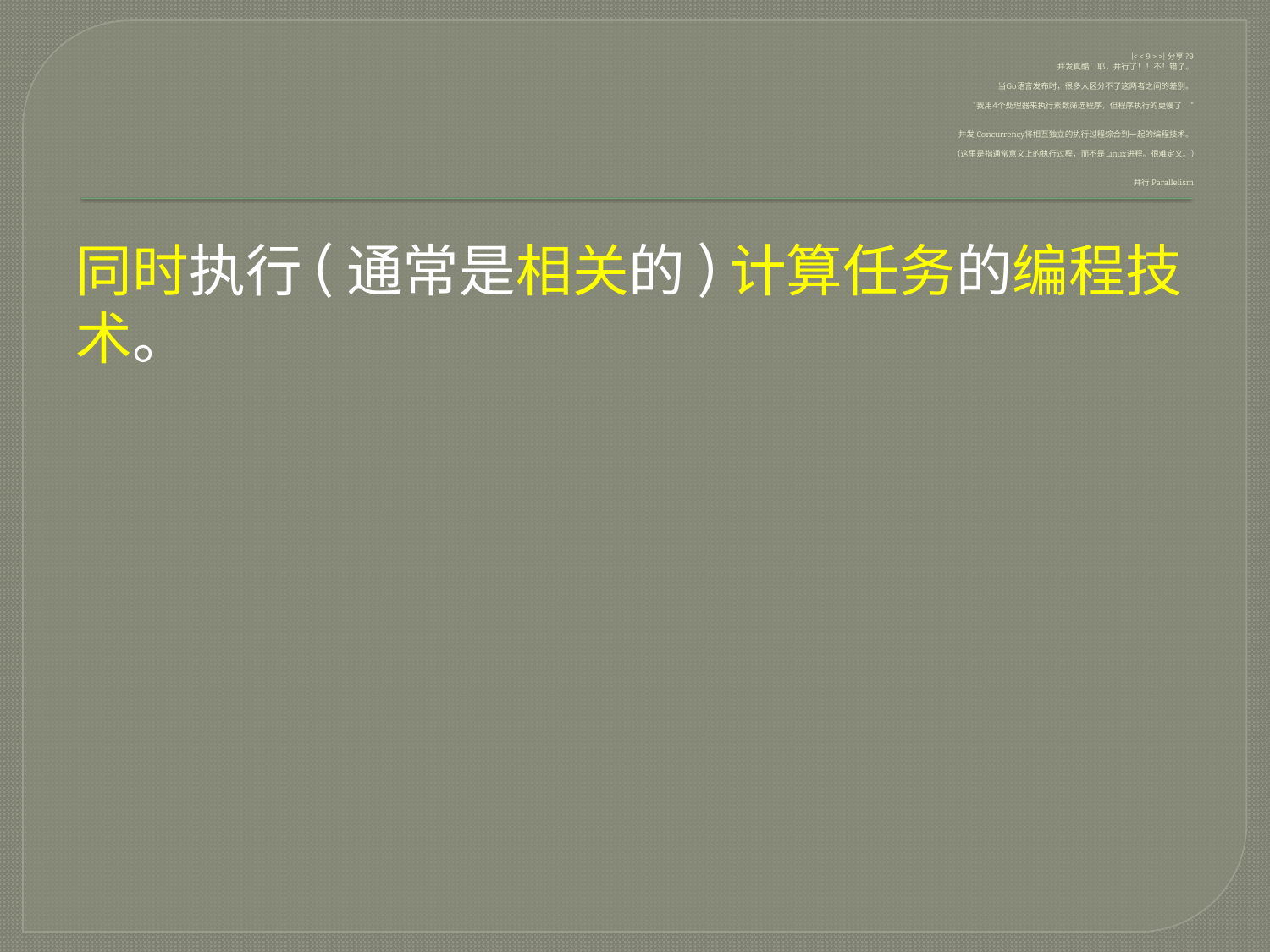

# |< < 9 > >| 分享 ?9 并发真酷！耶，并行了！！不！错了。 当Go语言发布时，很多人区分不了这两者之间的差别。 "我用4个处理器来执行素数筛选程序，但程序执行的更慢了！" 并发 Concurrency将相互独立的执行过程综合到一起的编程技术。 (这里是指通常意义上的执行过程，而不是Linux进程。很难定义。) 并行 Parallelism
同时执行(通常是相关的)计算任务的编程技术。